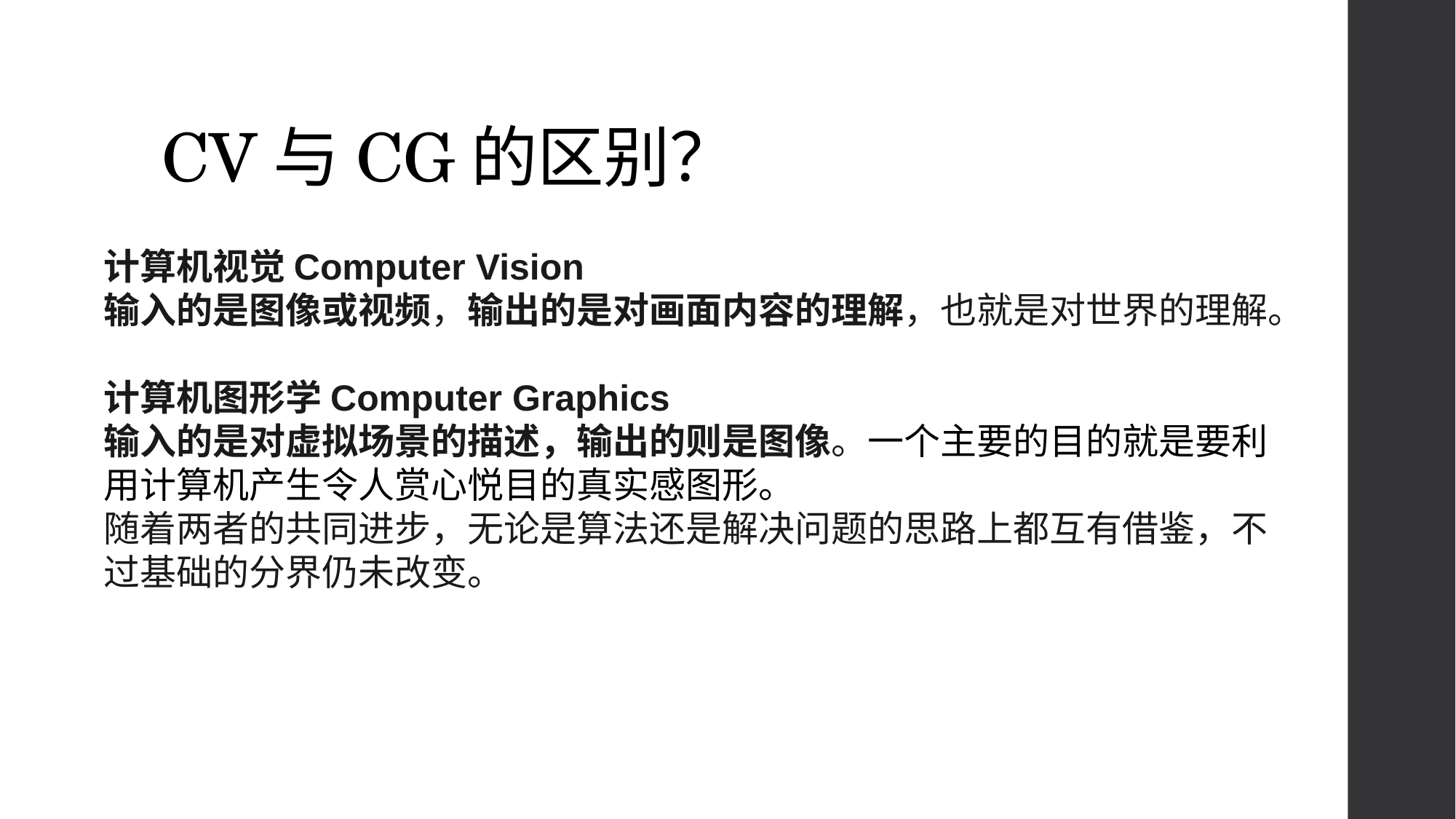

# CV与CG的区别？
计算机视觉Computer Vision
输入的是图像或视频，输出的是对画面内容的理解，也就是对世界的理解。

计算机图形学Computer Graphics
输入的是对虚拟场景的描述，输出的则是图像。一个主要的目的就是要利用计算机产生令人赏心悦目的真实感图形。
随着两者的共同进步，无论是算法还是解决问题的思路上都互有借鉴，不过基础的分界仍未改变。